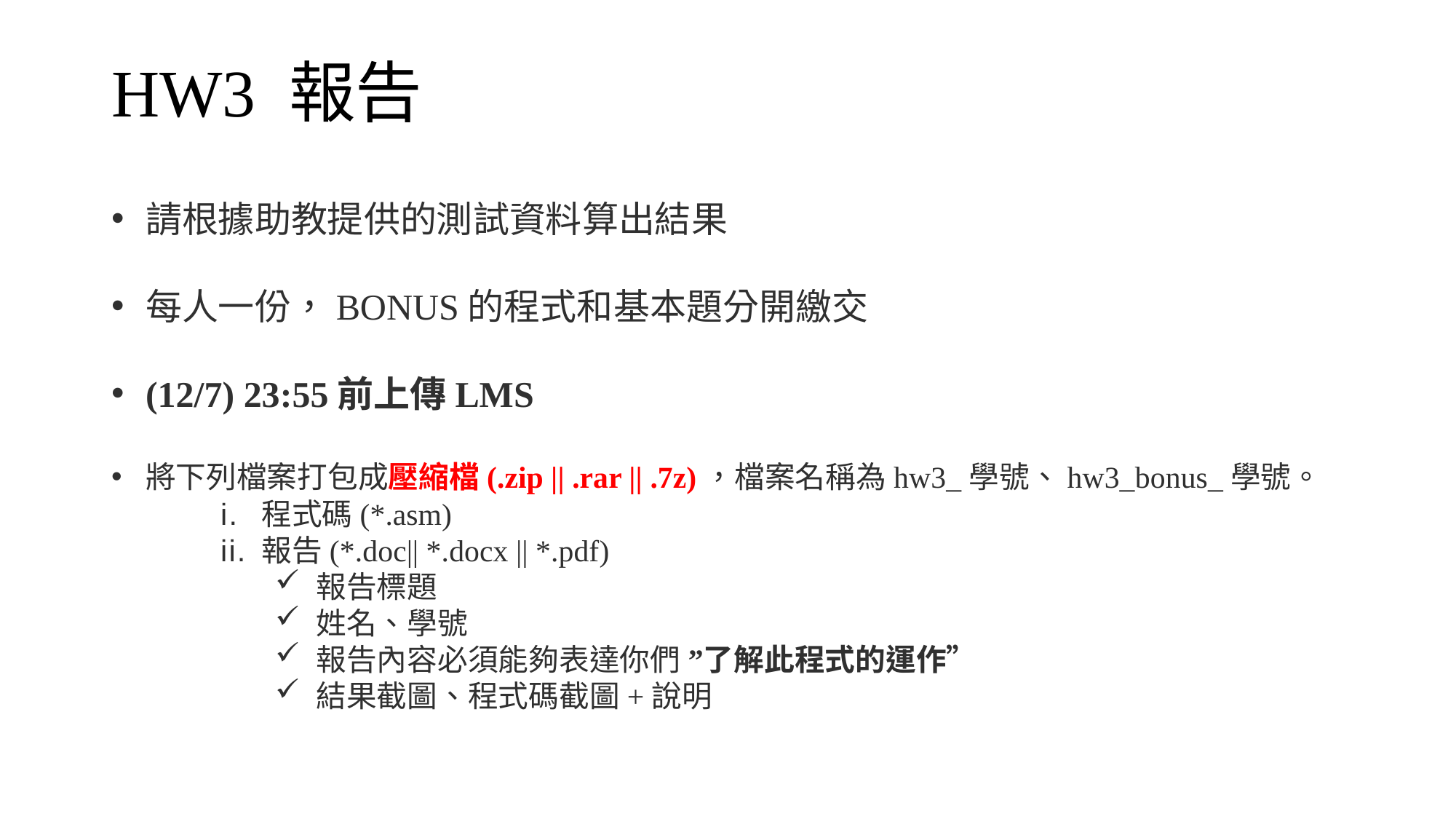

# HW3 報告
請根據助教提供的測試資料算出結果

每人一份，BONUS的程式和基本題分開繳交

(12/7) 23:55前上傳LMS

將下列檔案打包成壓縮檔(.zip || .rar || .7z)，檔案名稱為hw3_學號、hw3_bonus_學號。
程式碼(*.asm)
報告(*.doc|| *.docx || *.pdf)
報告標題
姓名、學號
報告內容必須能夠表達你們 ”了解此程式的運作”
結果截圖、程式碼截圖+說明